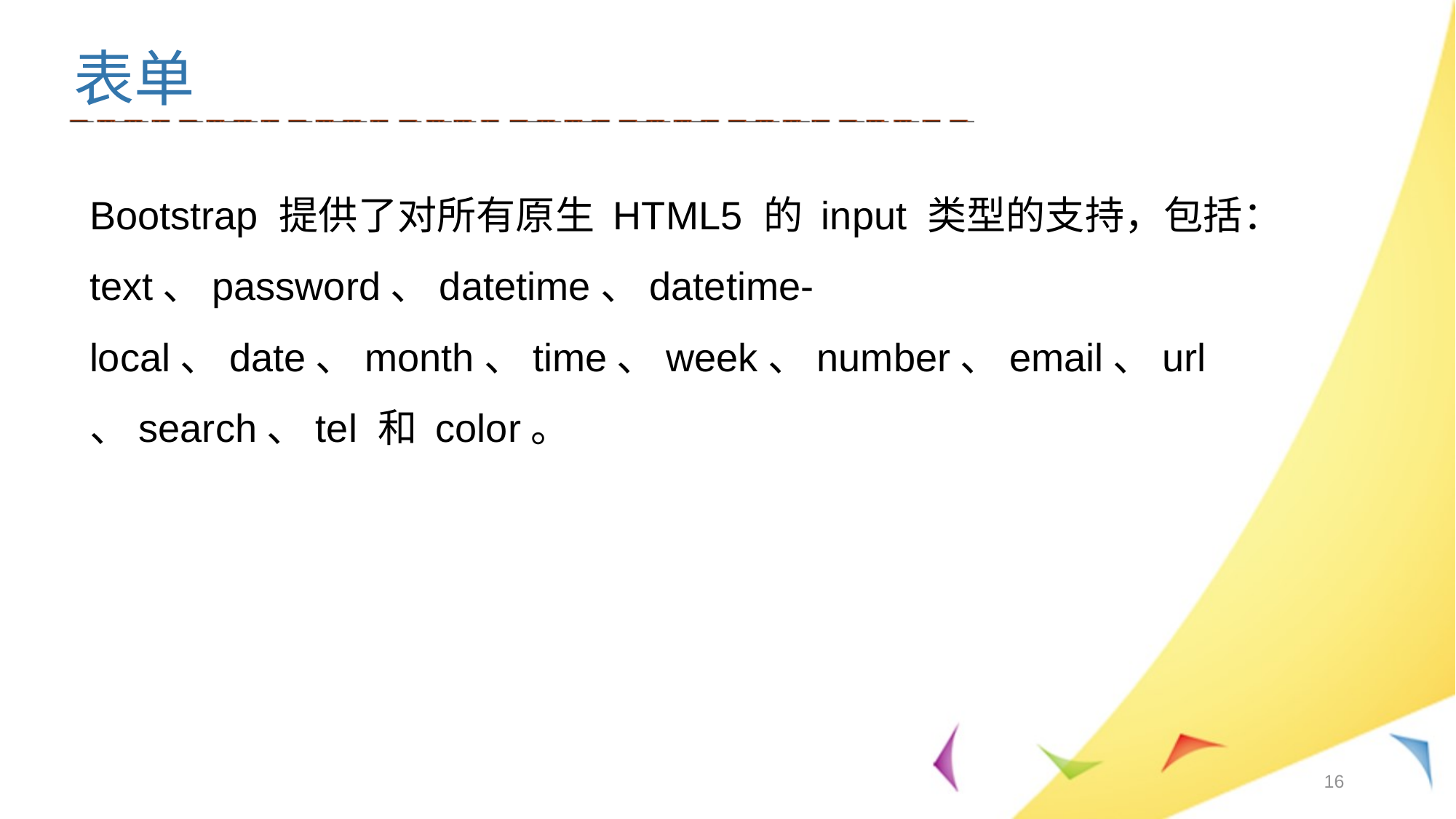

表单
Bootstrap 提供了对所有原生 HTML5 的 input 类型的支持，包括：text、password、datetime、datetime-local、date、month、time、week、number、email、url、search、tel 和 color。
16